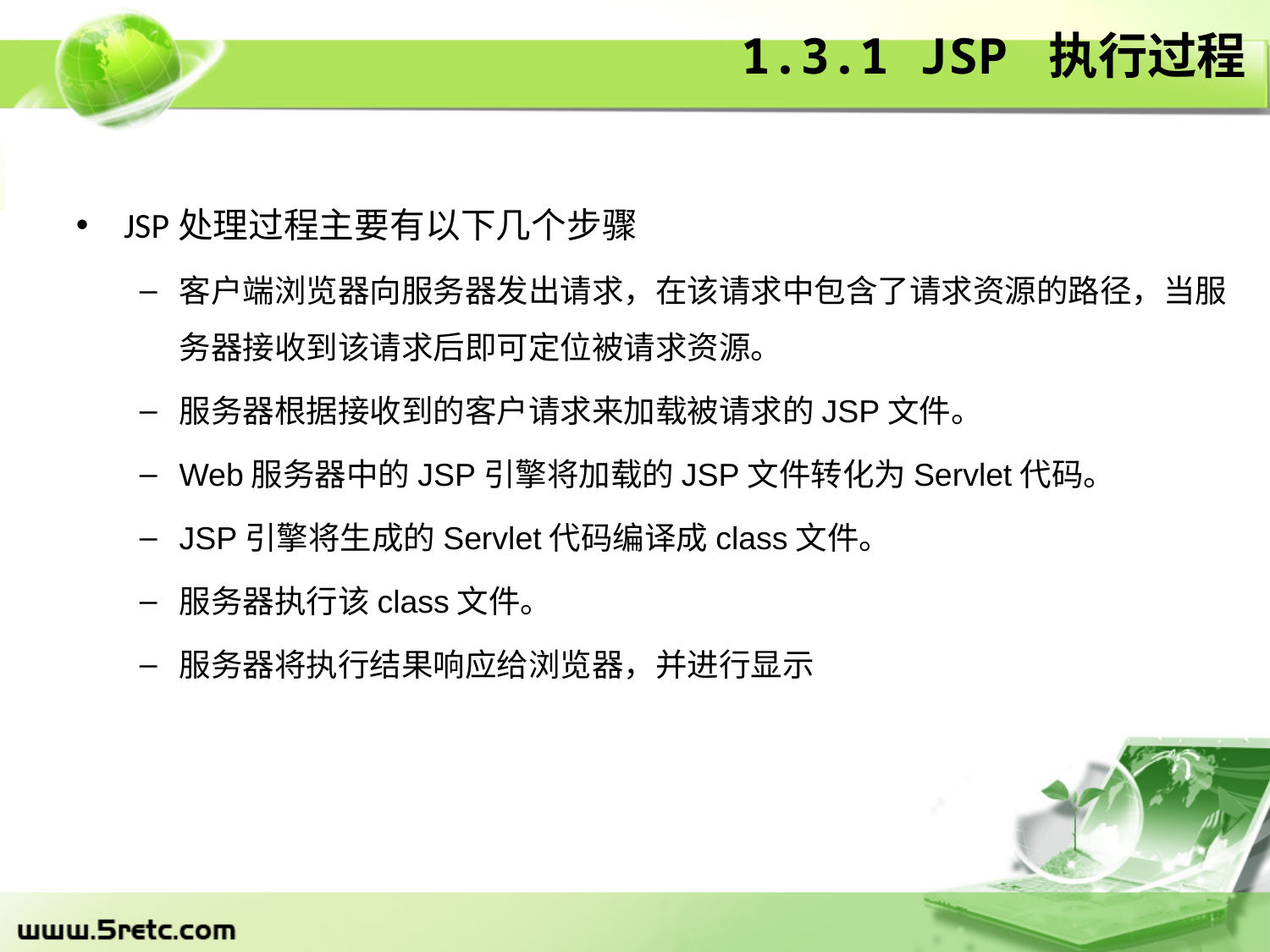

1.3.1 JSP 执行过程
JSP处理过程主要有以下几个步骤
客户端浏览器向服务器发出请求，在该请求中包含了请求资源的路径，当服务器接收到该请求后即可定位被请求资源。
服务器根据接收到的客户请求来加载被请求的JSP文件。
Web服务器中的JSP引擎将加载的JSP文件转化为Servlet代码。
JSP引擎将生成的Servlet代码编译成class文件。
服务器执行该class文件。
服务器将执行结果响应给浏览器，并进行显示